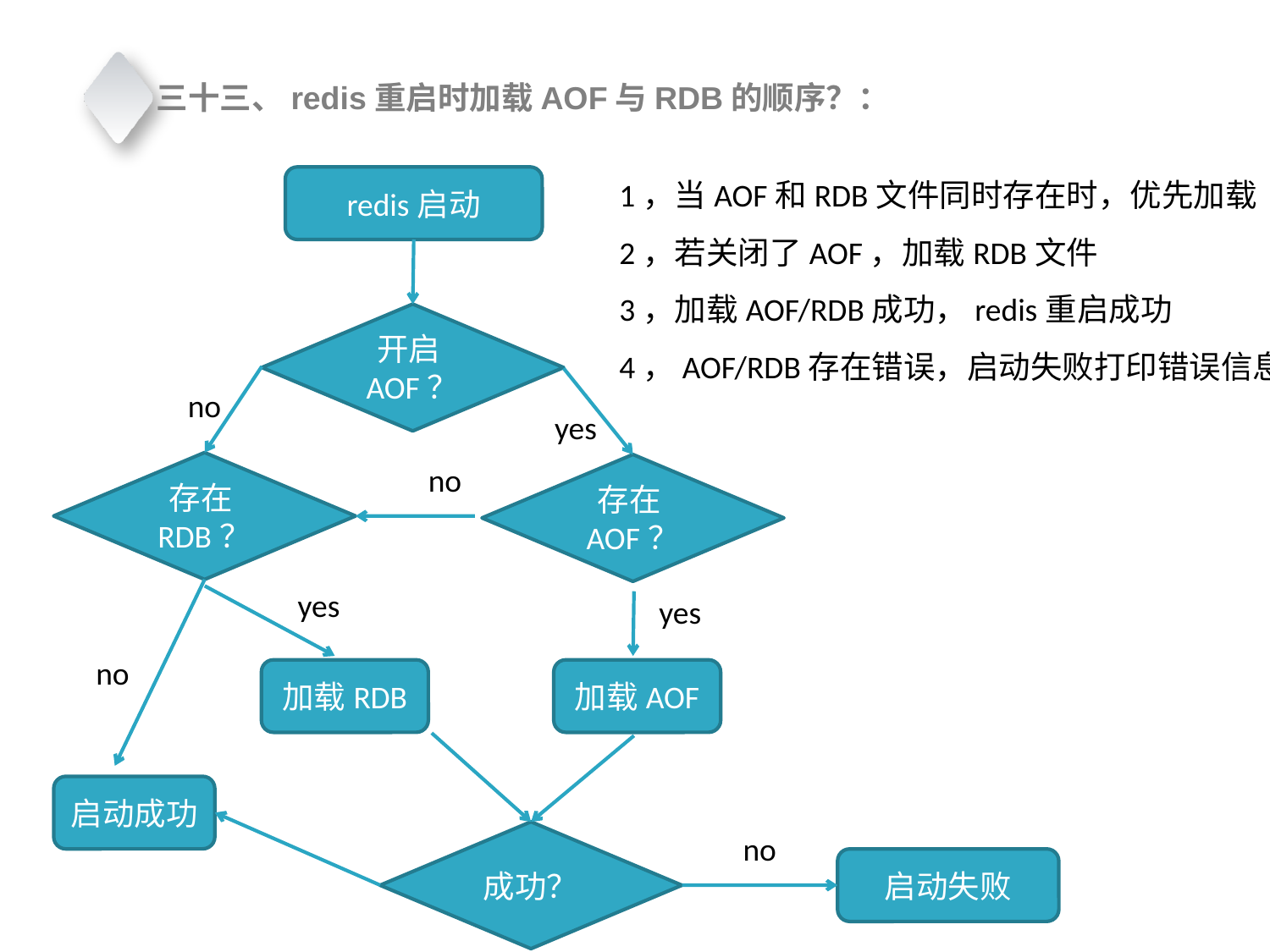

三十三、redis重启时加载AOF与RDB的顺序？：
1，当AOF和RDB文件同时存在时，优先加载
2，若关闭了AOF，加载RDB文件
3，加载AOF/RDB成功，redis重启成功
4，AOF/RDB存在错误，启动失败打印错误信息
redis启动
开启AOF？
no
yes
存在RDB？
no
存在AOF？
yes
yes
no
加载RDB
加载AOF
启动成功
成功？
no
启动失败